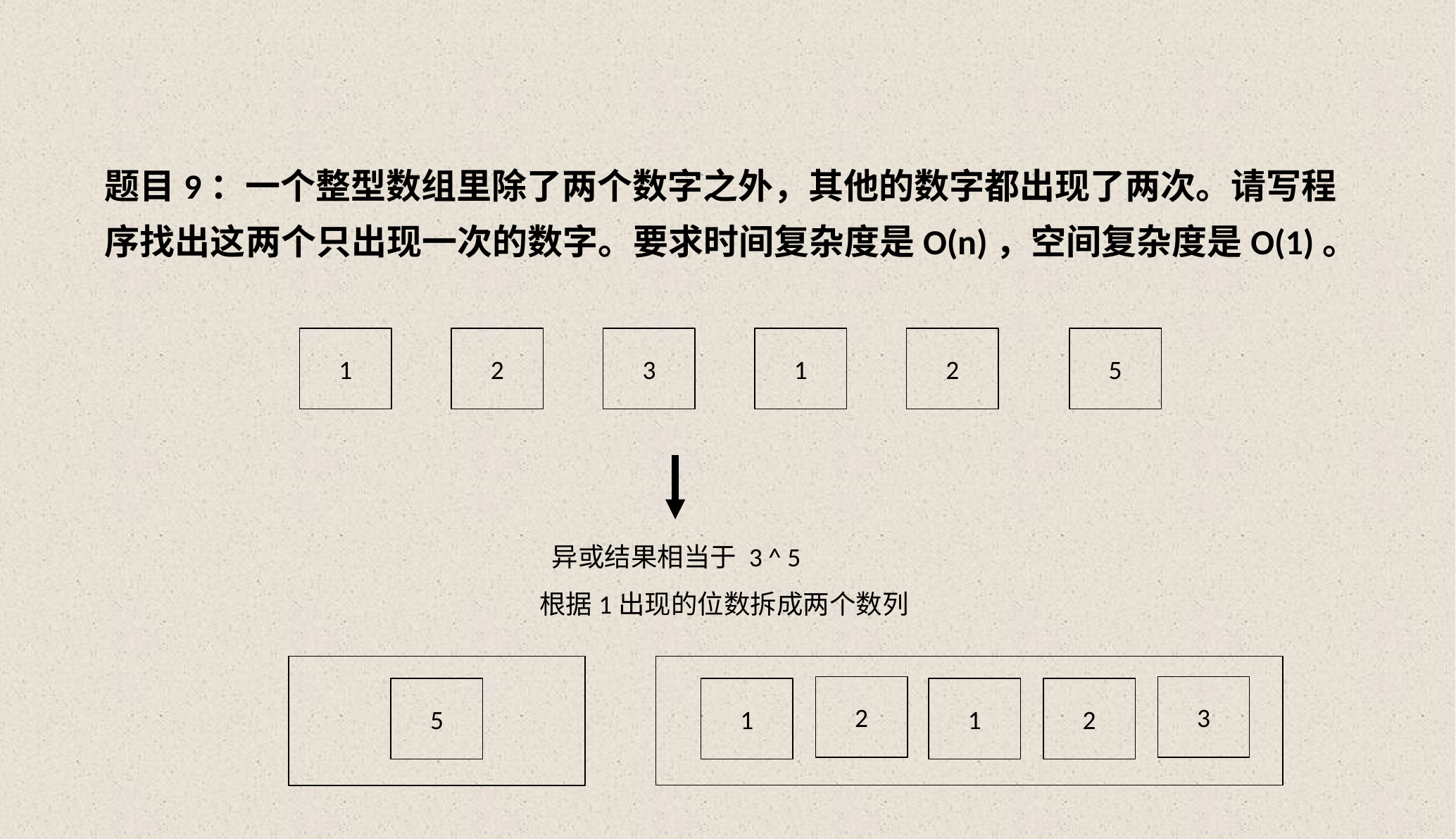

题目9：一个整型数组里除了两个数字之外，其他的数字都出现了两次。请写程序找出这两个只出现一次的数字。要求时间复杂度是O(n)，空间复杂度是O(1)。
5
1
2
3
1
2
异或结果相当于 3 ^ 5
根据1出现的位数拆成两个数列

3
2
5
1
1
2